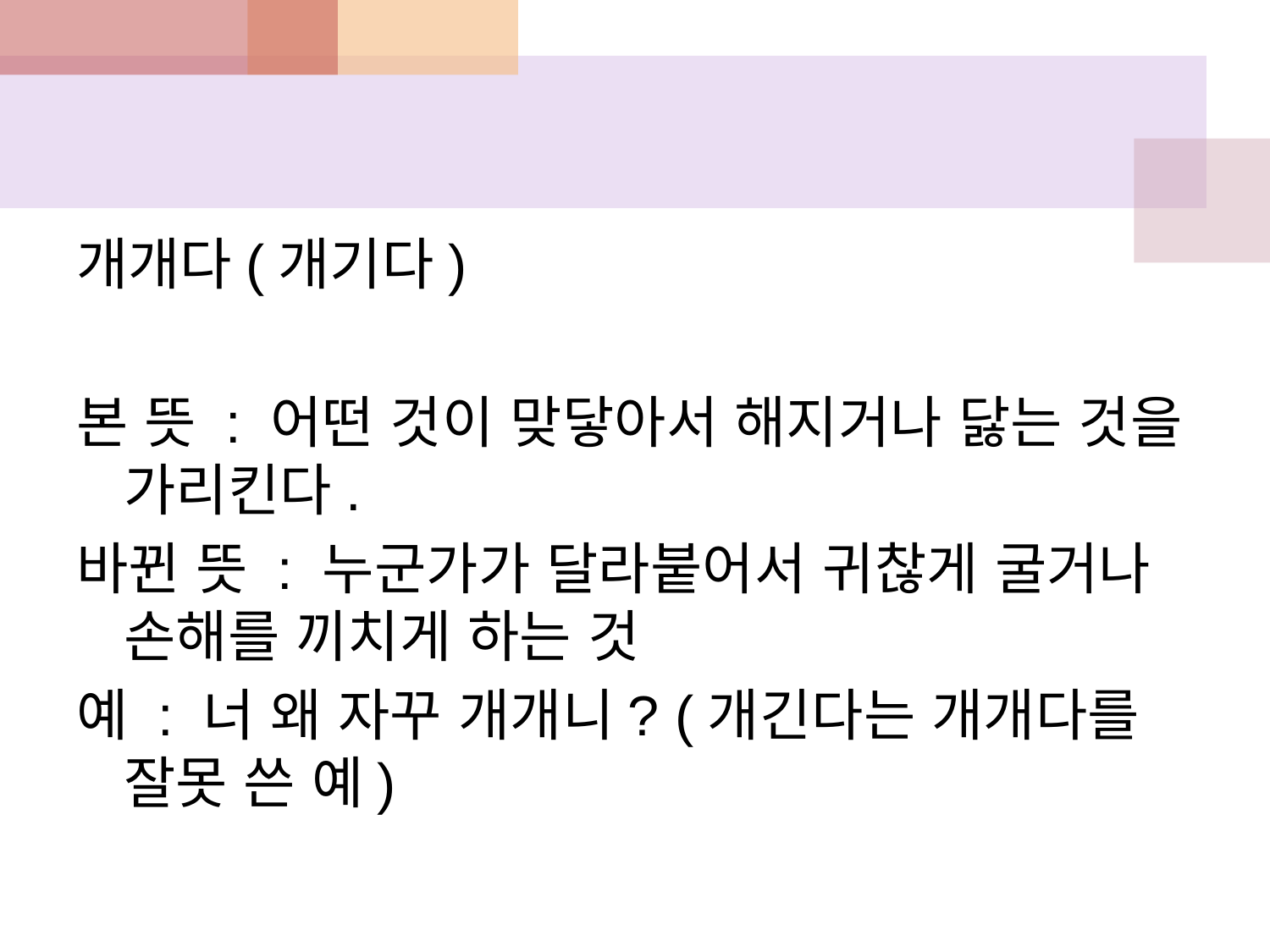

#
개개다(개기다)

본 뜻 : 어떤 것이 맞닿아서 해지거나 닳는 것을 가리킨다.
바뀐 뜻 : 누군가가 달라붙어서 귀찮게 굴거나 손해를 끼치게 하는 것
예 : 너 왜 자꾸 개개니? (개긴다는 개개다를 잘못 쓴 예)